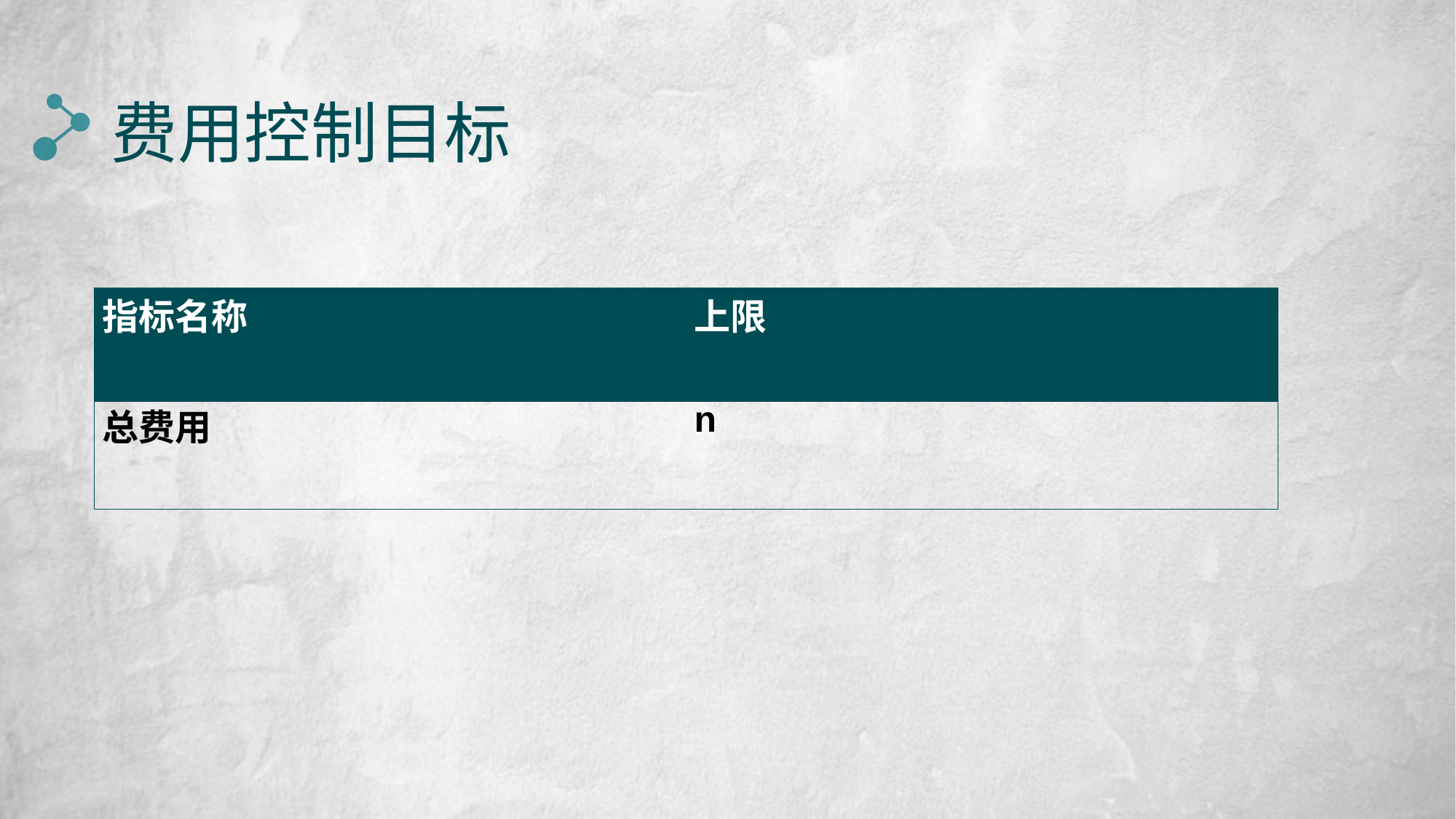

# 费用控制目标
| 指标名称 | 上限 |
| --- | --- |
| 总费用 | n |